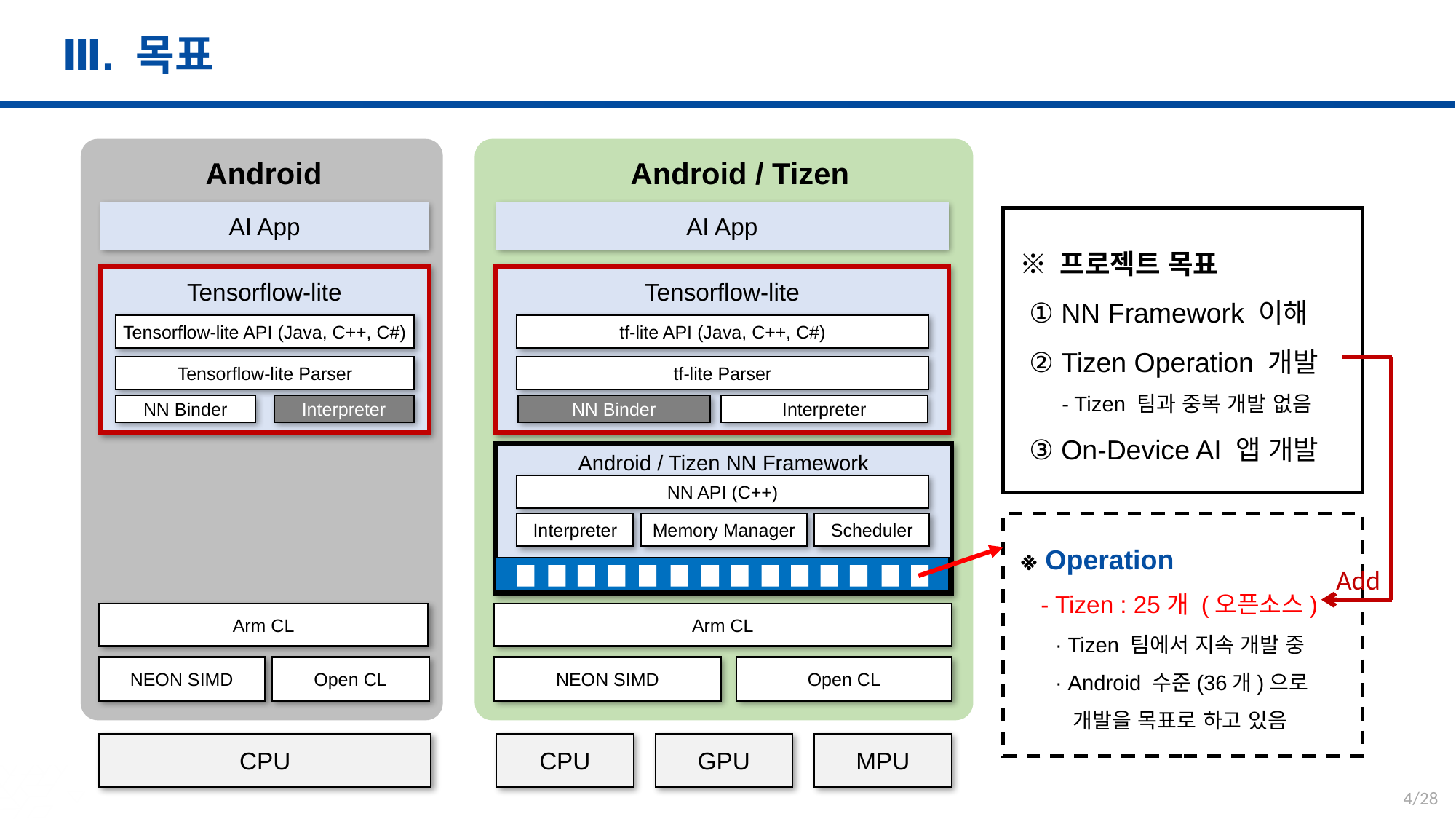

Ⅲ. 목표

Android
AI App
Tensorflow-lite

Tensorflow-lite API (Java, C++, C#)
Tensorflow-lite Parser
NN Binder
Interpreter
Arm CL
NEON SIMD
Open CL
CPU

Android / Tizen
AI App
 ※ 프로젝트 목표
  ① NN Framework 이해
  ② Tizen Operation 개발
        - Tizen 팀과 중복 개발 없음
  ③ On-Device AI 앱 개발

Tensorflow-lite

tf-lite API (Java, C++, C#)
tf-lite Parser
Add
NN Binder
Interpreter
Android / Tizen NN Framework

NN API (C++)
Interpreter
Memory Manager
Scheduler
 ※ Operation
    - Tizen : 25개 (오픈소스)
       ∙ Tizen 팀에서 지속 개발 중
       ∙ Android 수준(36개)으로
         개발을 목표로 하고 있음

Arm CL
NEON SIMD
Open CL
CPU
GPU
MPU
4/28